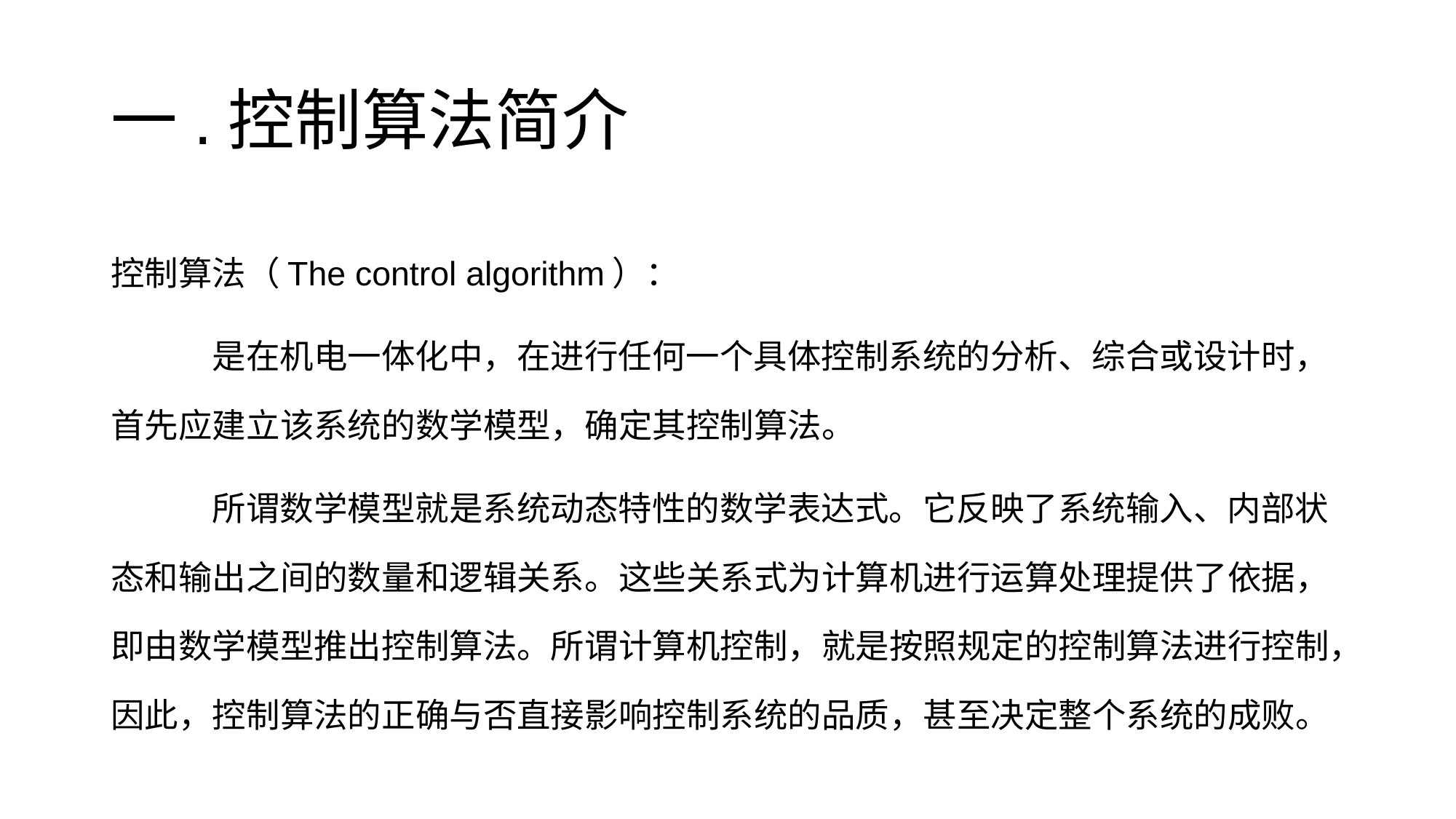

# 一.控制算法简介
控制算法（The control algorithm）：
	是在机电一体化中，在进行任何一个具体控制系统的分析、综合或设计时，首先应建立该系统的数学模型，确定其控制算法。
	所谓数学模型就是系统动态特性的数学表达式。它反映了系统输入、内部状态和输出之间的数量和逻辑关系。这些关系式为计算机进行运算处理提供了依据，即由数学模型推出控制算法。所谓计算机控制，就是按照规定的控制算法进行控制，因此，控制算法的正确与否直接影响控制系统的品质，甚至决定整个系统的成败。